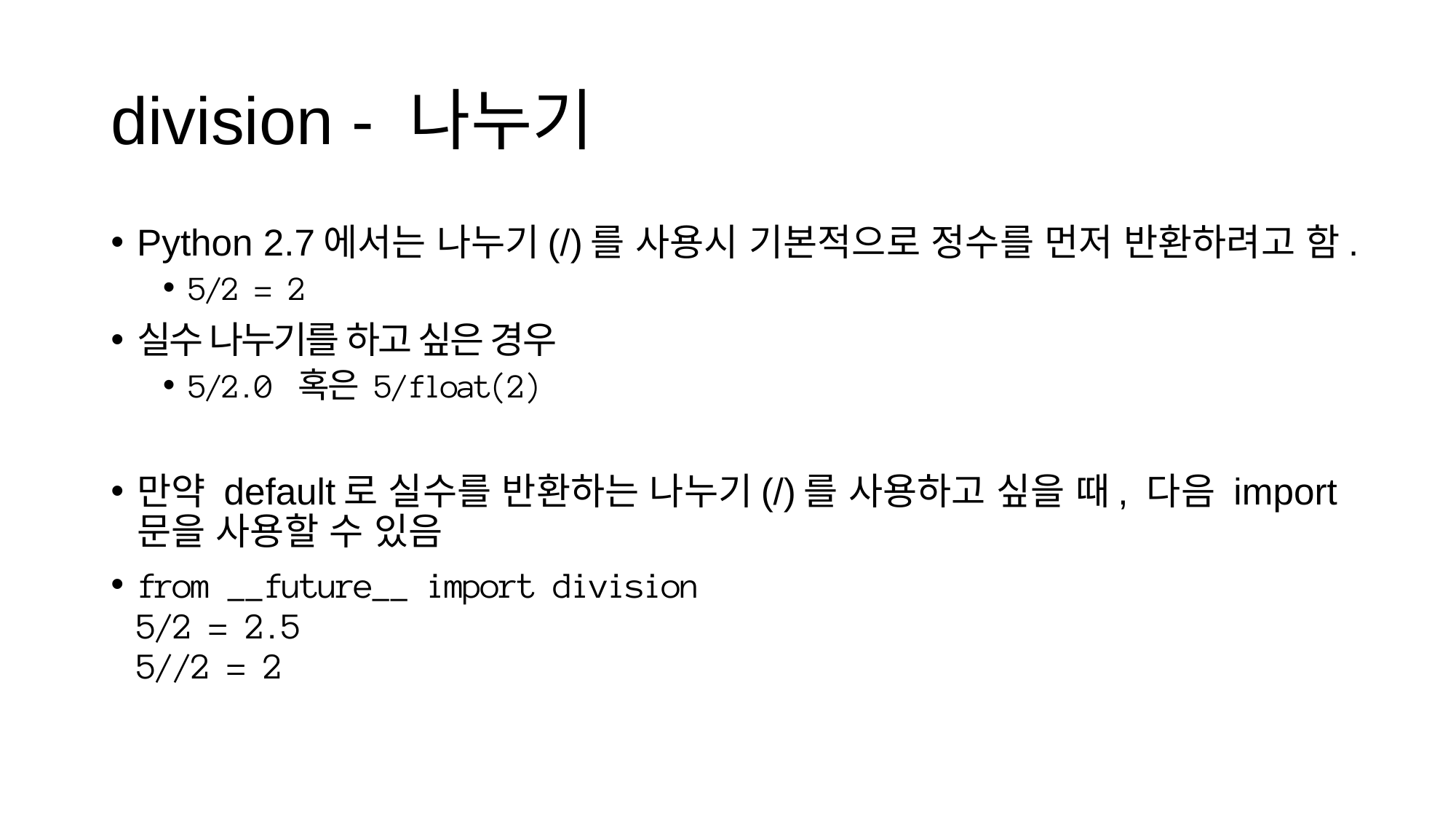

# division - 나누기
Python 2.7에서는 나누기(/)를 사용시 기본적으로 정수를 먼저 반환하려고 함.
5/2 = 2
실수 나누기를 하고 싶은 경우
5/2.0 혹은 5/float(2)

만약 default로 실수를 반환하는 나누기(/)를 사용하고 싶을 때, 다음 import문을 사용할 수 있음
from __future__ import division
5/2 = 2.5
5//2 = 2